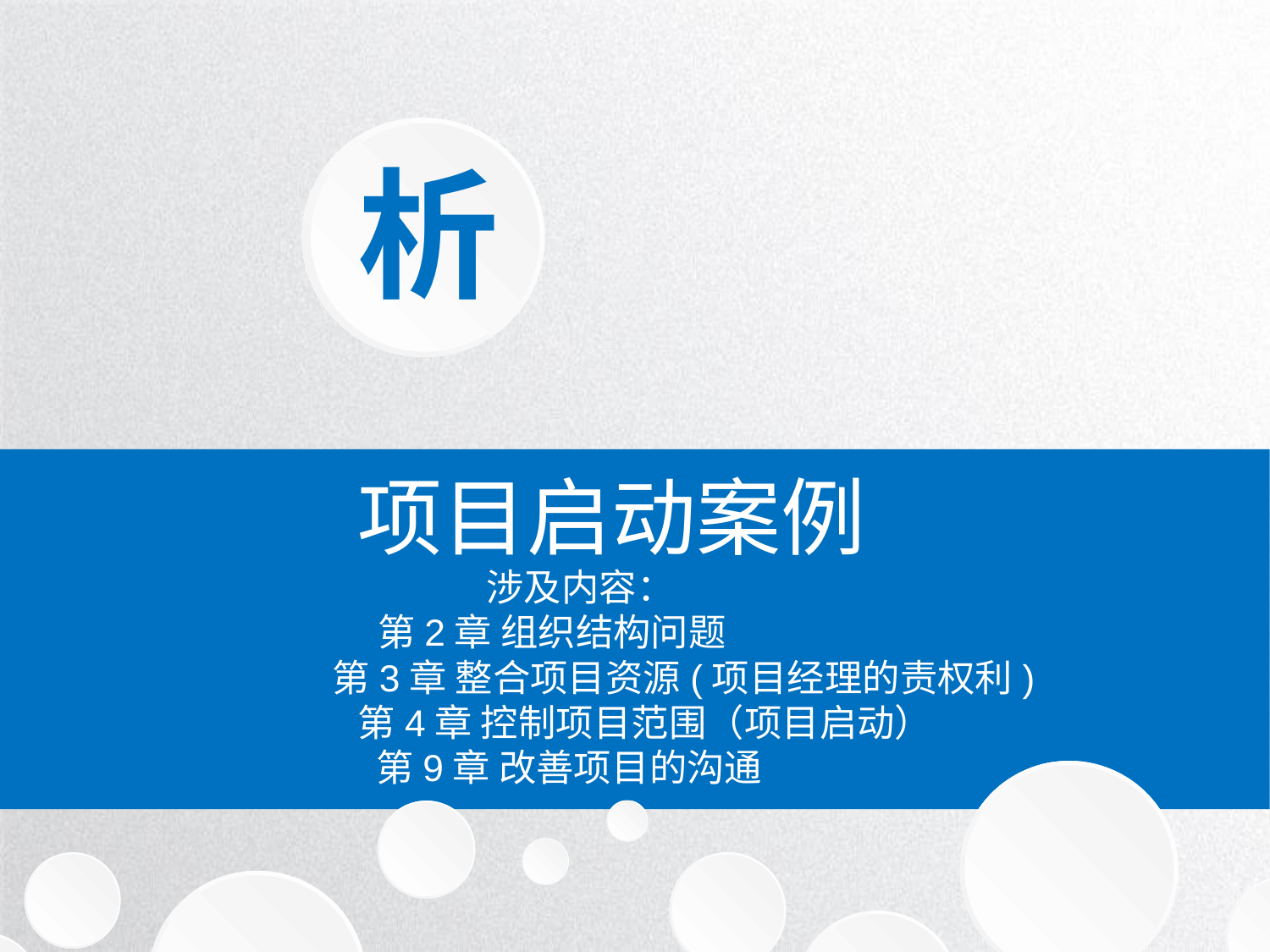

例

案

分

析

项目启动案例
涉及内容：
第2章 组织结构问题
                             第3章 整合项目资源(项目经理的责权利)
                    第4章 控制项目范围（项目启动）
  第9章 改善项目的沟通